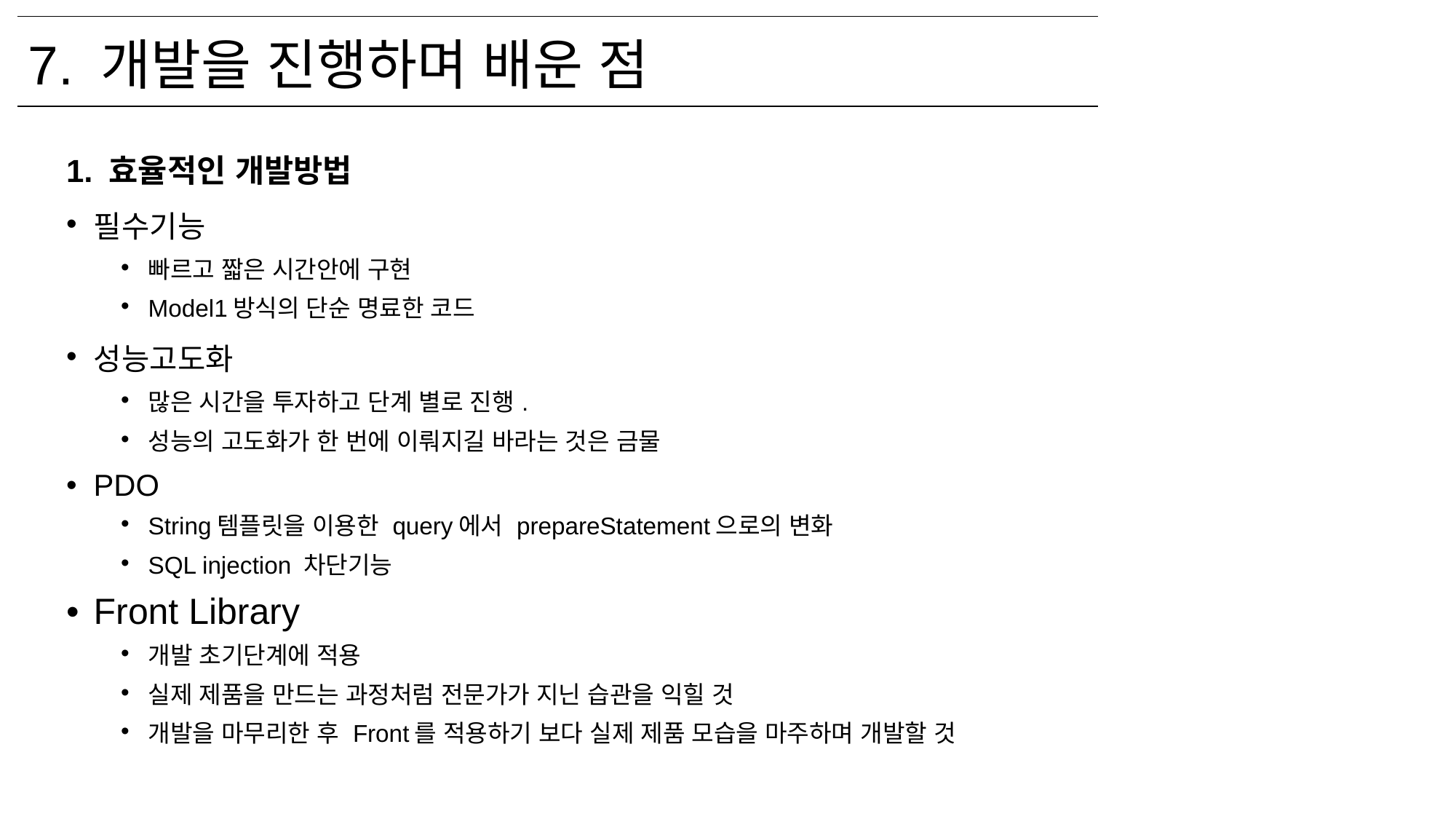

| 7. 개발을 진행하며 배운 점 |
| --- |
1. 효율적인 개발방법
필수기능
빠르고 짧은 시간안에 구현
Model1방식의 단순 명료한 코드
성능고도화
많은 시간을 투자하고 단계 별로 진행.
성능의 고도화가 한 번에 이뤄지길 바라는 것은 금물
PDO
String템플릿을 이용한 query에서 prepareStatement으로의 변화
SQL injection 차단기능
Front Library
개발 초기단계에 적용
실제 제품을 만드는 과정처럼 전문가가 지닌 습관을 익힐 것
개발을 마무리한 후 Front를 적용하기 보다 실제 제품 모습을 마주하며 개발할 것